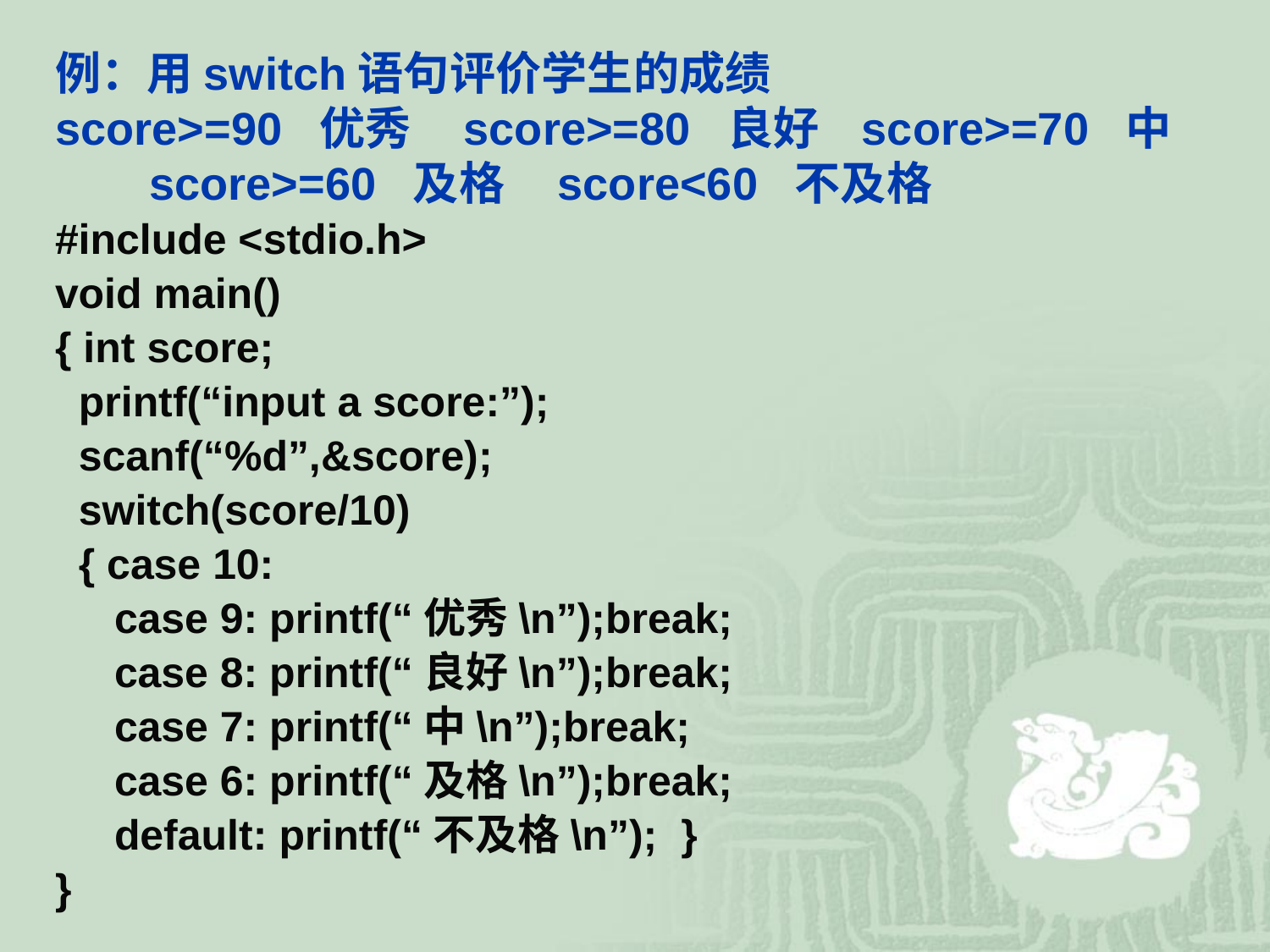

# 例：用switch语句评价学生的成绩 score>=90  优秀    score>=80  良好   score>=70  中           score>=60  及格    score<60  不及格
#include <stdio.h>
void main()
{ int score;
  printf(“input a score:”);
  scanf(“%d”,&score);
  switch(score/10)
  { case 10:
     case 9: printf(“优秀\n”);break;
     case 8: printf(“良好\n”);break;
     case 7: printf(“中\n”);break;
     case 6: printf(“及格\n”);break;
     default: printf(“不及格\n”);  }
}